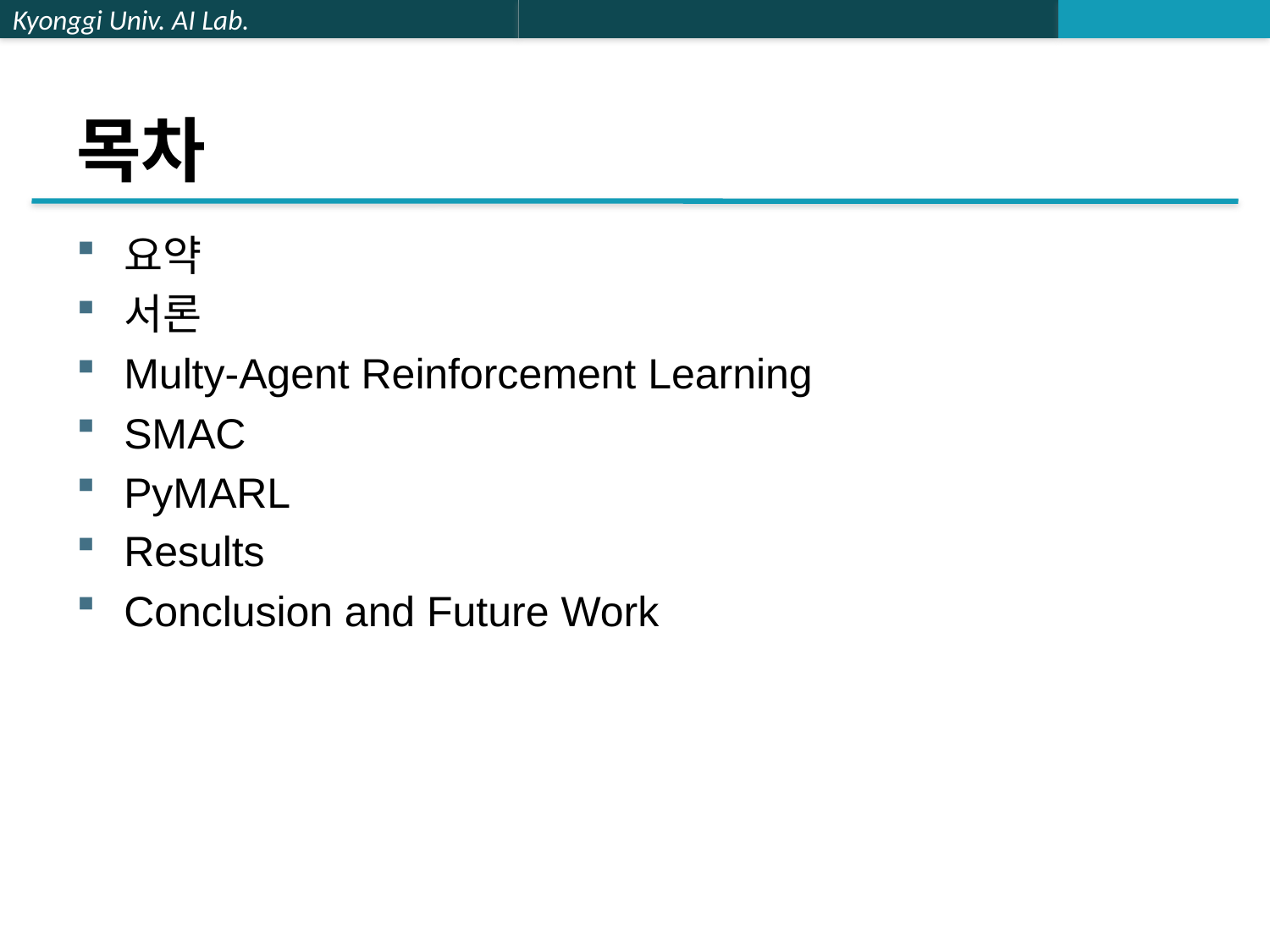

# 목차
요약
서론
Multy-Agent Reinforcement Learning
SMAC
PyMARL
Results
Conclusion and Future Work